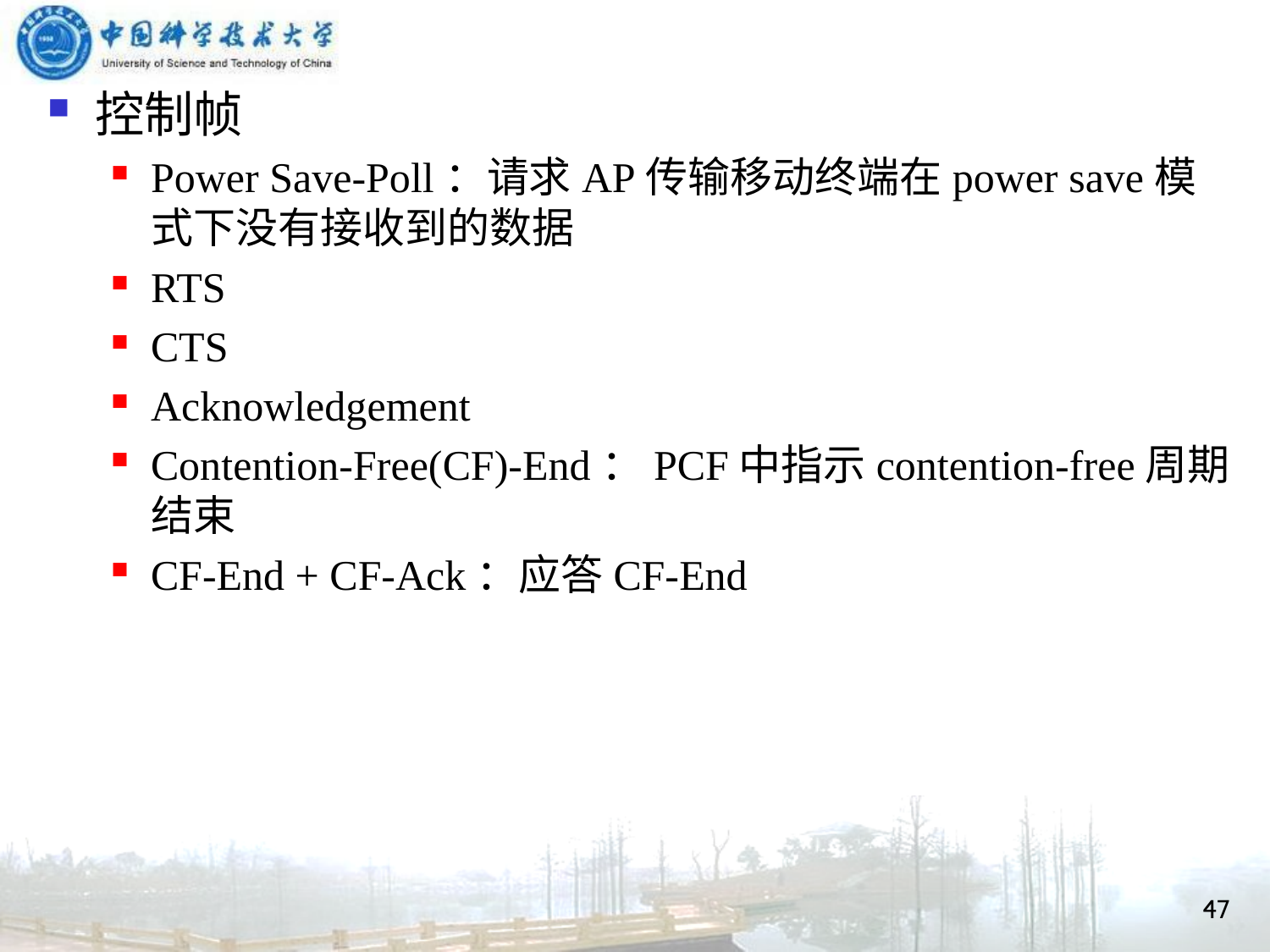

控制帧
Power Save-Poll：请求AP传输移动终端在power save模式下没有接收到的数据
RTS
CTS
Acknowledgement
Contention-Free(CF)-End：PCF中指示contention-free周期结束
CF-End + CF-Ack：应答CF-End
47